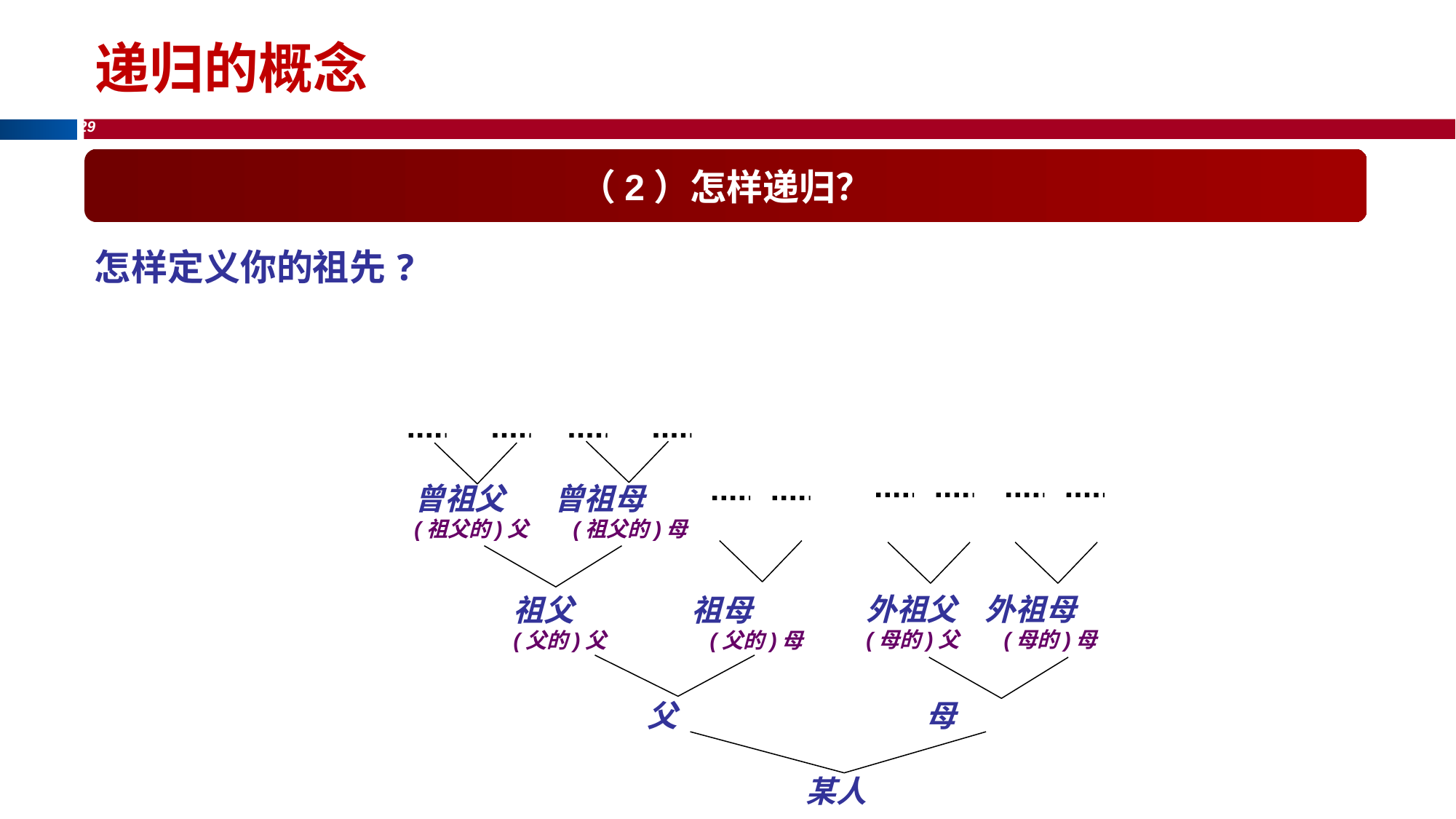

29
递归的概念
（2）怎样递归？
怎样定义你的祖先?

曾祖父       曾祖母
(祖父的)父        (祖父的)母

外祖父    外祖母
(母的)父        (母的)母
祖父                 祖母
(父的)父                    (父的)母

父                                    母

某人